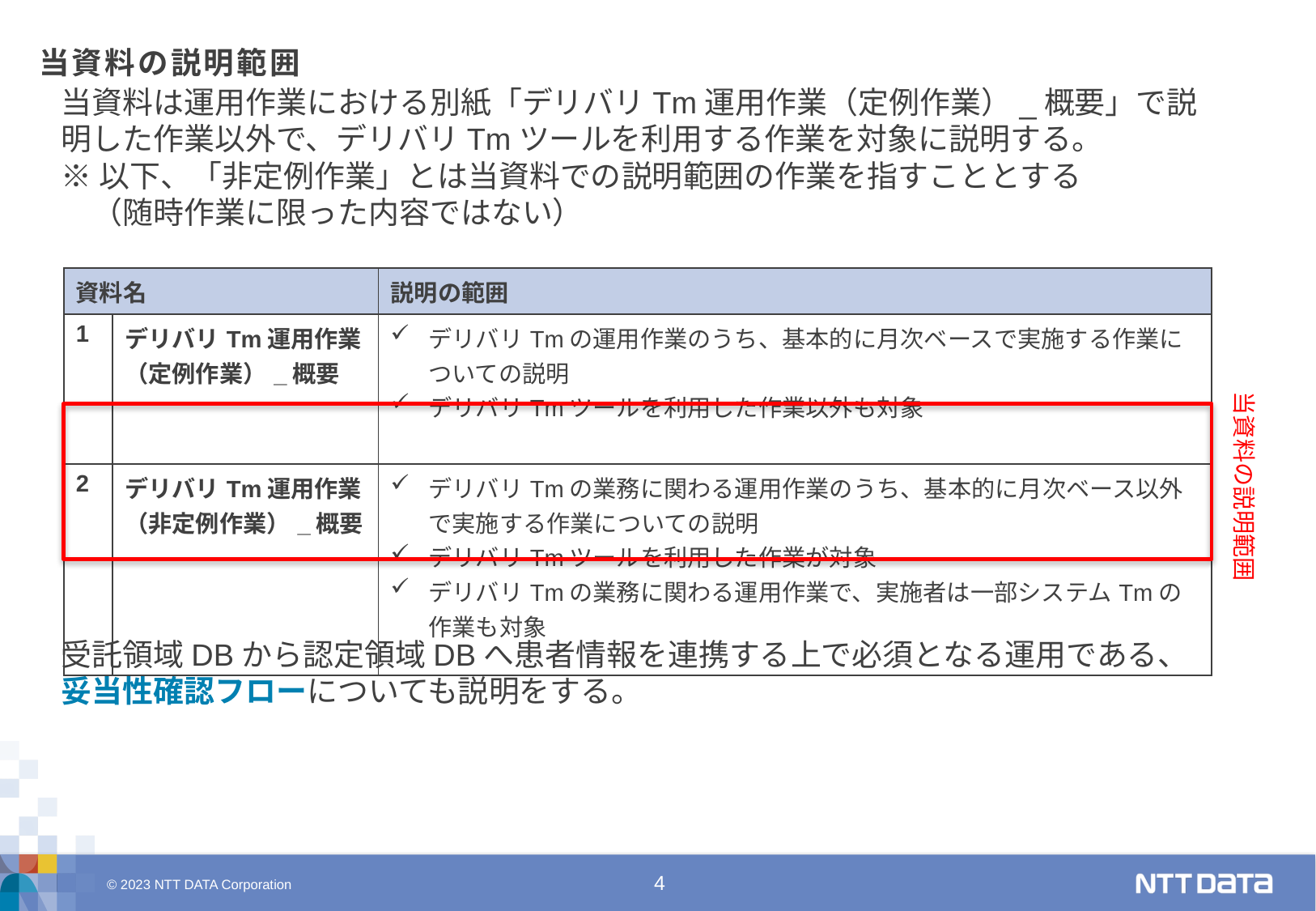

# 当資料の説明範囲
当資料は運用作業における別紙「デリバリTm運用作業（定例作業）_概要」で説明した作業以外で、デリバリTmツールを利用する作業を対象に説明する。
※以下、「非定例作業」とは当資料での説明範囲の作業を指すこととする
　（随時作業に限った内容ではない）

受託領域DBから認定領域DBへ患者情報を連携する上で必須となる運用である、
妥当性確認フローについても説明をする。

| 資料名 |  | 説明の範囲 |
| --- | --- | --- |
| 1 | デリバリTm運用作業 （定例作業）\_概要 | デリバリTmの運用作業のうち、基本的に月次ベースで実施する作業についての説明 デリバリTmツールを利用した作業以外も対象 |
| 2 | デリバリTm運用作業 （非定例作業）\_概要 | デリバリTmの業務に関わる運用作業のうち、基本的に月次ベース以外で実施する作業についての説明 デリバリTmツールを利用した作業が対象 デリバリTmの業務に関わる運用作業で、実施者は一部システムTmの作業も対象 |
当資料の説明範囲